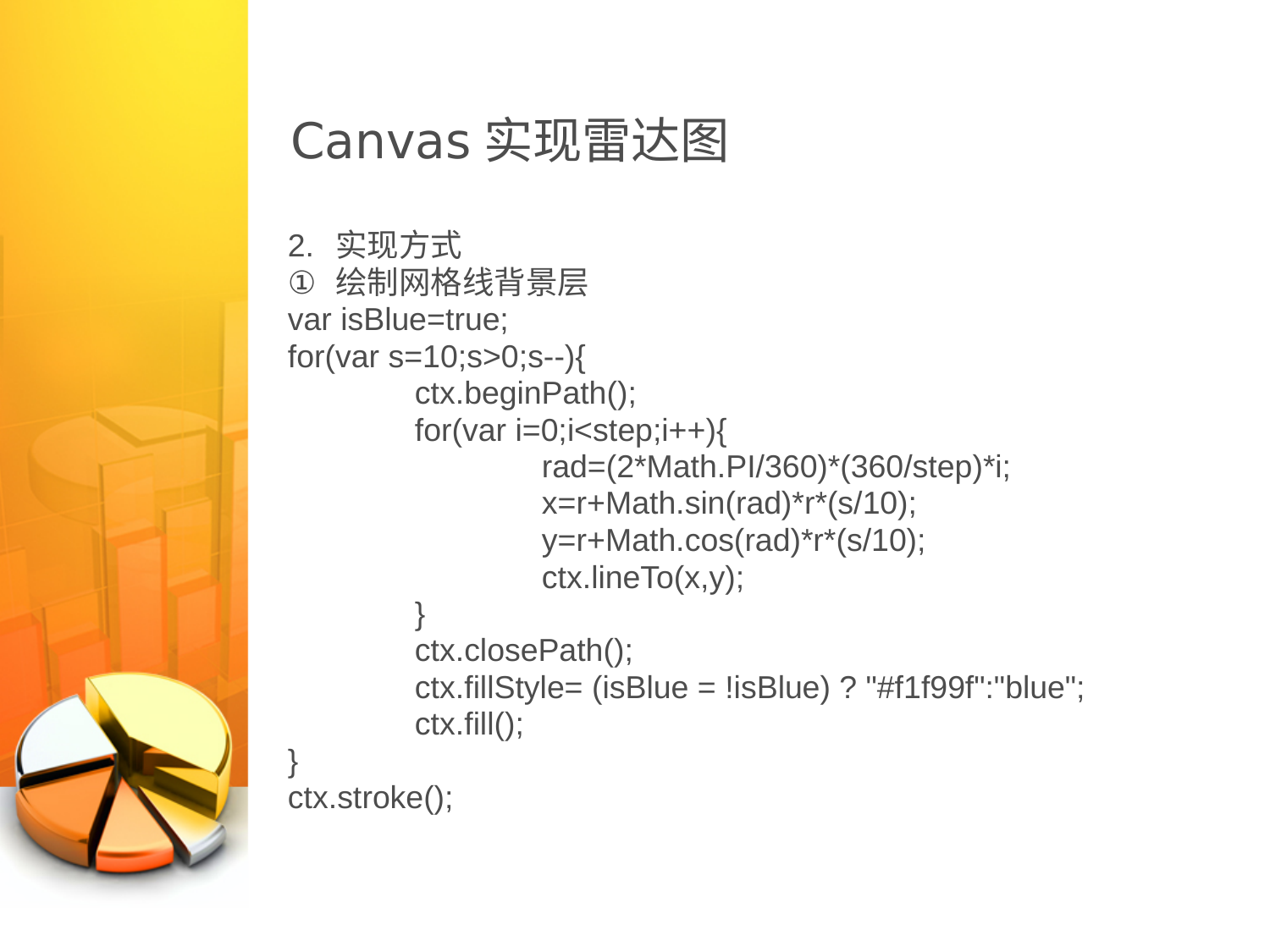

# Canvas实现雷达图
实现方式
绘制网格线背景层
var isBlue=true;
for(var s=10;s>0;s--){
	ctx.beginPath();
	for(var i=0;i<step;i++){
		rad=(2*Math.PI/360)*(360/step)*i;
		x=r+Math.sin(rad)*r*(s/10);
		y=r+Math.cos(rad)*r*(s/10);
		ctx.lineTo(x,y);
	}
	ctx.closePath();
	ctx.fillStyle= (isBlue = !isBlue) ? "#f1f99f":"blue";
	ctx.fill();
}
ctx.stroke();
PPT模板下载：www.1ppt.com/moban/     行业PPT模板：www.1ppt.com/hangye/
节日PPT模板：www.1ppt.com/jieri/           PPT素材下载：www.1ppt.com/sucai/
PPT背景图片：www.1ppt.com/beijing/      PPT图表下载：www.1ppt.com/tubiao/
优秀PPT下载：www.1ppt.com/xiazai/        PPT教程： www.1ppt.com/powerpoint/
Word教程： www.1ppt.com/word/              Excel教程：www.1ppt.com/excel/
资料下载：www.1ppt.com/ziliao/                PPT课件下载：www.1ppt.com/kejian/
范文下载：www.1ppt.com/fanwen/             试卷下载：www.1ppt.com/shiti/
教案下载：www.1ppt.com/jiaoan/        PPT论坛：www.1ppt.cn